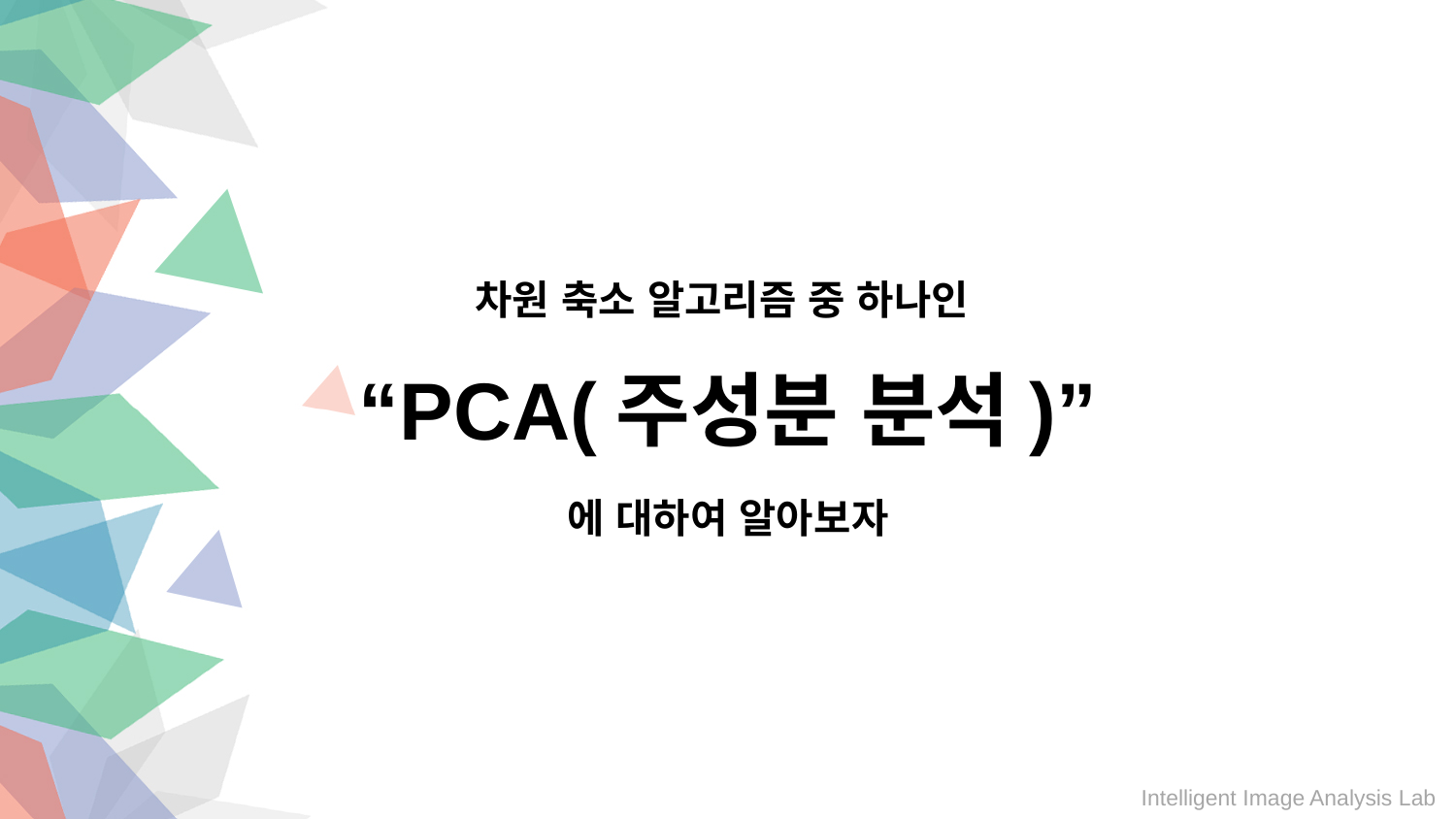

차원 축소 알고리즘 중 하나인

“PCA(주성분 분석)”

에 대하여 알아보자